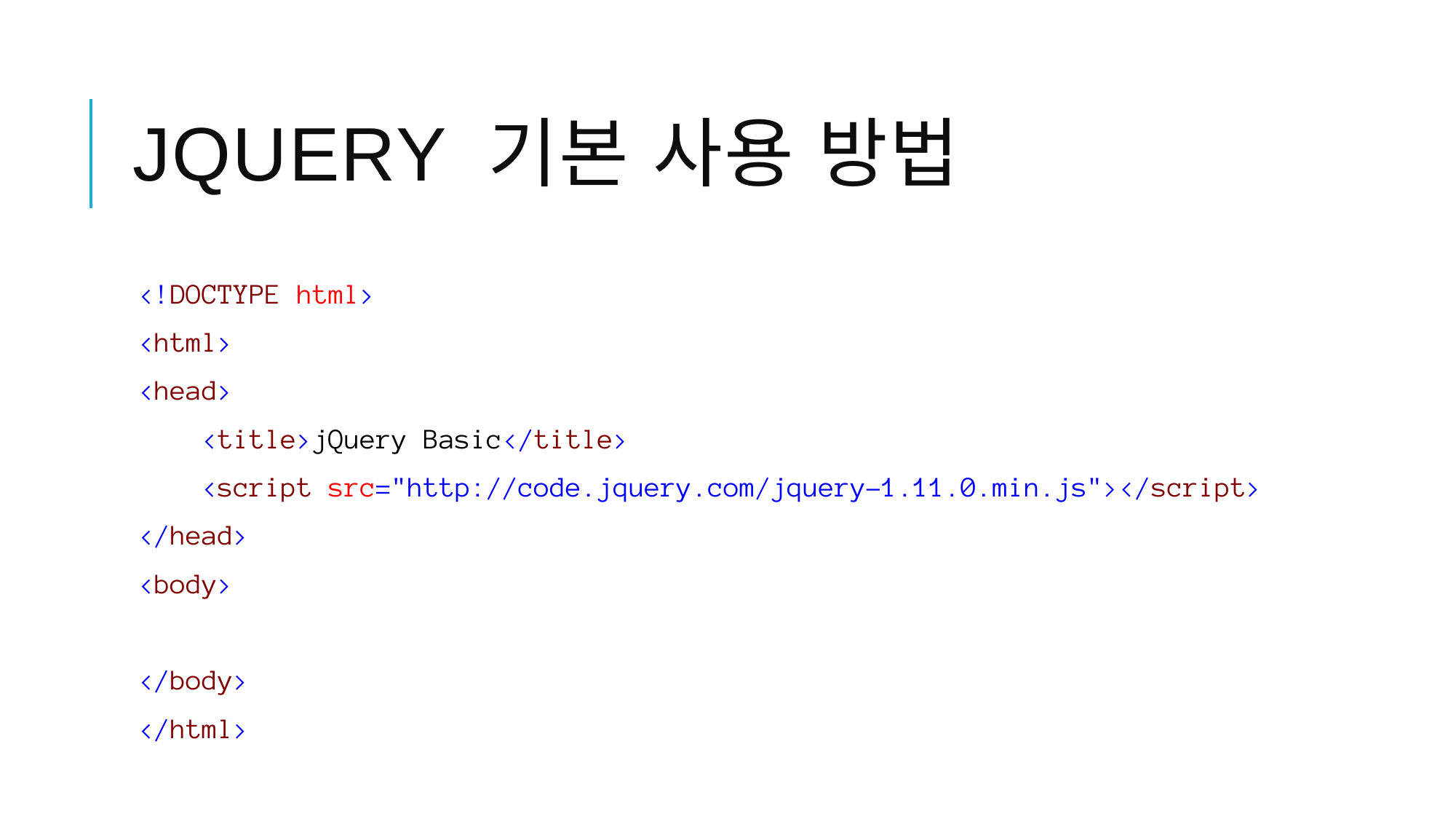

# jQuery 기본 사용 방법
<!DOCTYPE html>
<html>
<head>
    <title>jQuery Basic</title>
    <script src="http://code.jquery.com/jquery-1.11.0.min.js"></script>
</head>
<body>

</body>
</html>